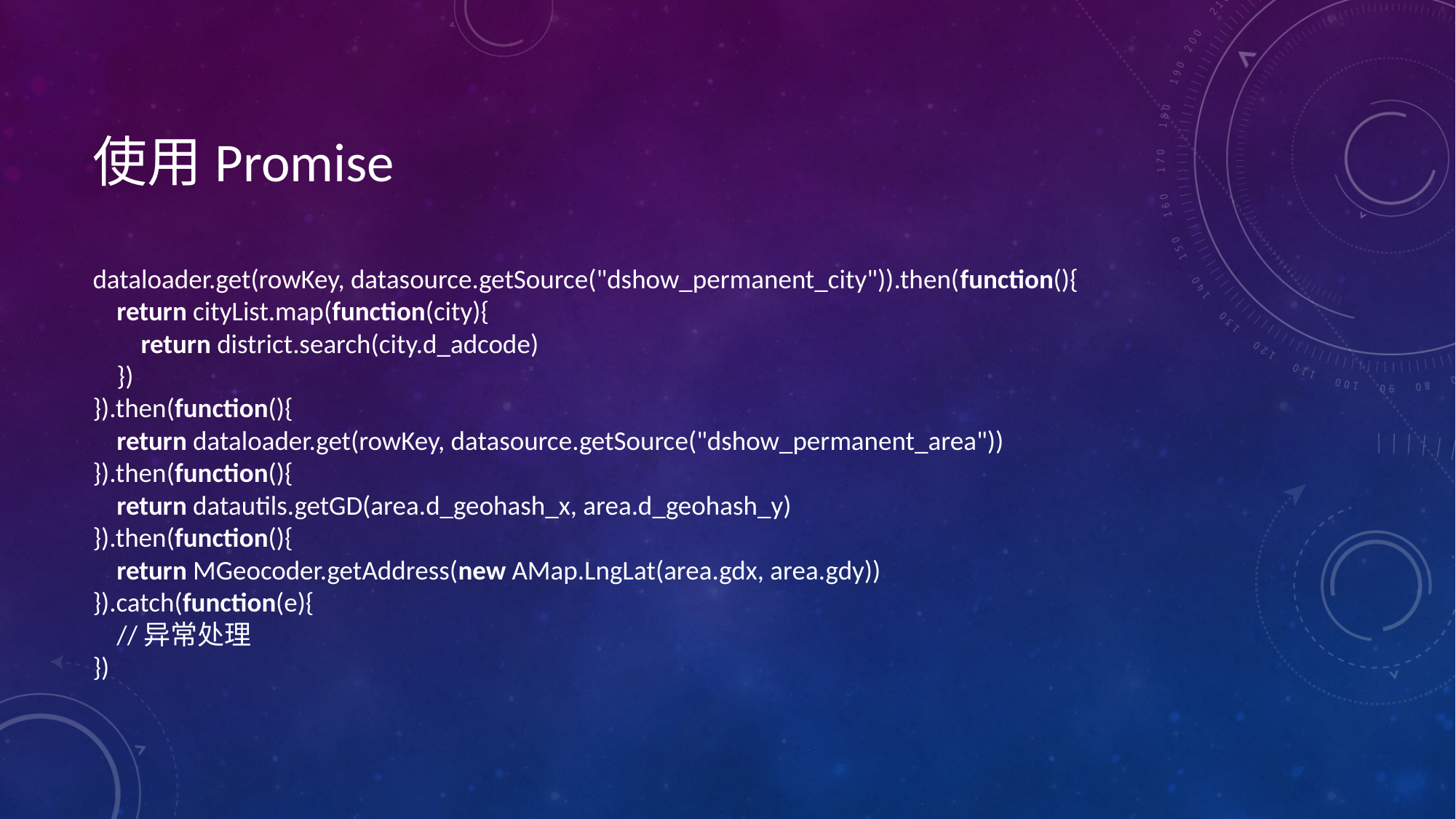

# 使用Promise
dataloader.get(rowKey, datasource.getSource("dshow_permanent_city")).then(function(){
    return cityList.map(function(city){
        return district.search(city.d_adcode)
    })
}).then(function(){
    return dataloader.get(rowKey, datasource.getSource("dshow_permanent_area"))
}).then(function(){
    return datautils.getGD(area.d_geohash_x, area.d_geohash_y)
}).then(function(){
    return MGeocoder.getAddress(new AMap.LngLat(area.gdx, area.gdy))
}).catch(function(e){
    //异常处理
})